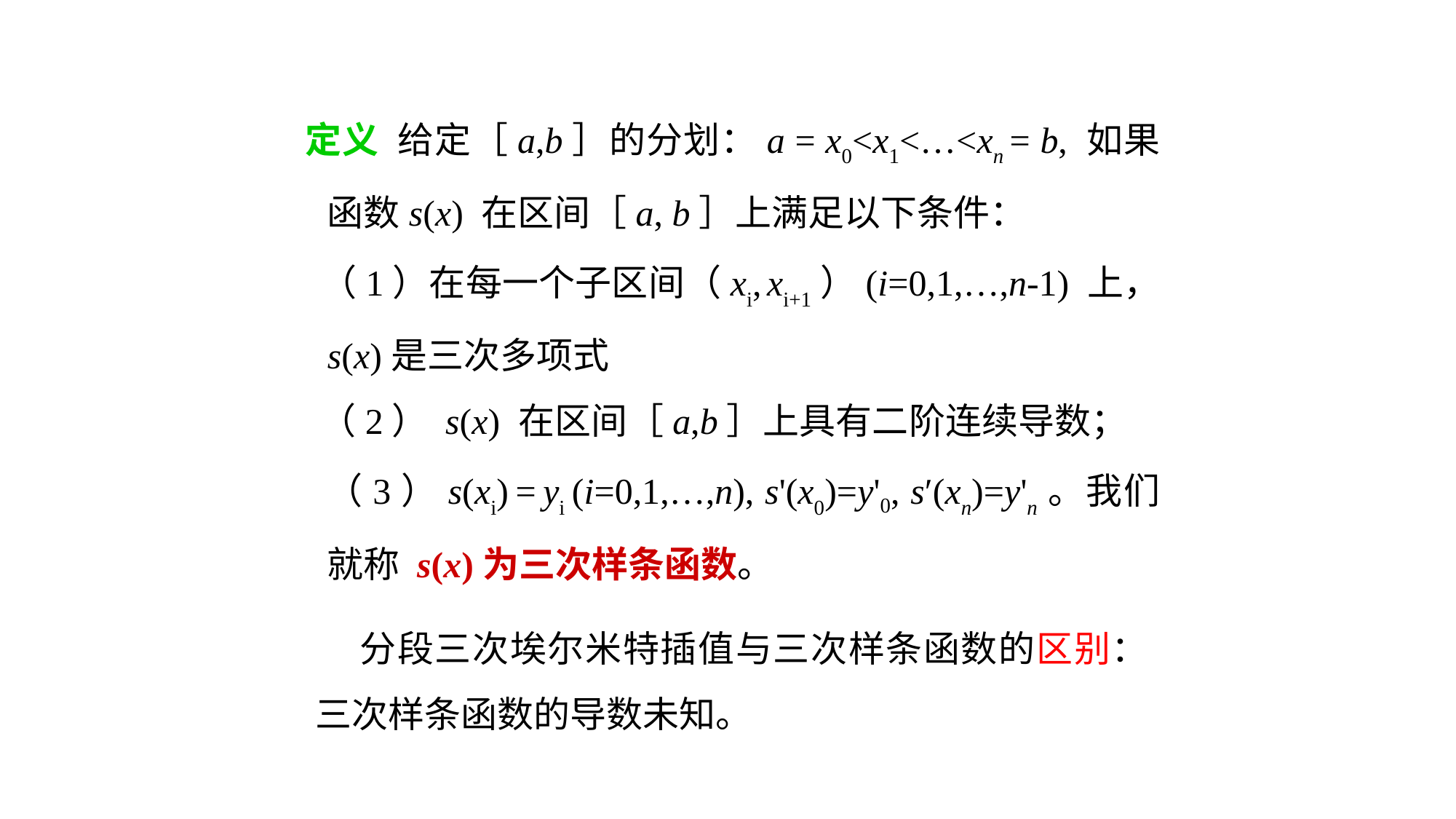

定义  给定［a,b］的分划：a = x0<x1<…<xn = b, 如果函数s(x) 在区间［a, b］上满足以下条件：
   （1）在每一个子区间（xi, xi+1）(i=0,1,…,n-1) 上， s(x)是三次多项式
   （2） s(x) 在区间［a,b］上具有二阶连续导数；
   （3）s(xi) = yi (i=0,1,…,n), s'(x0)=y'0, s′(xn)=y'n。我们就称 s(x)为三次样条函数。
        分段三次埃尔米特插值与三次样条函数的区别：三次样条函数的导数未知。